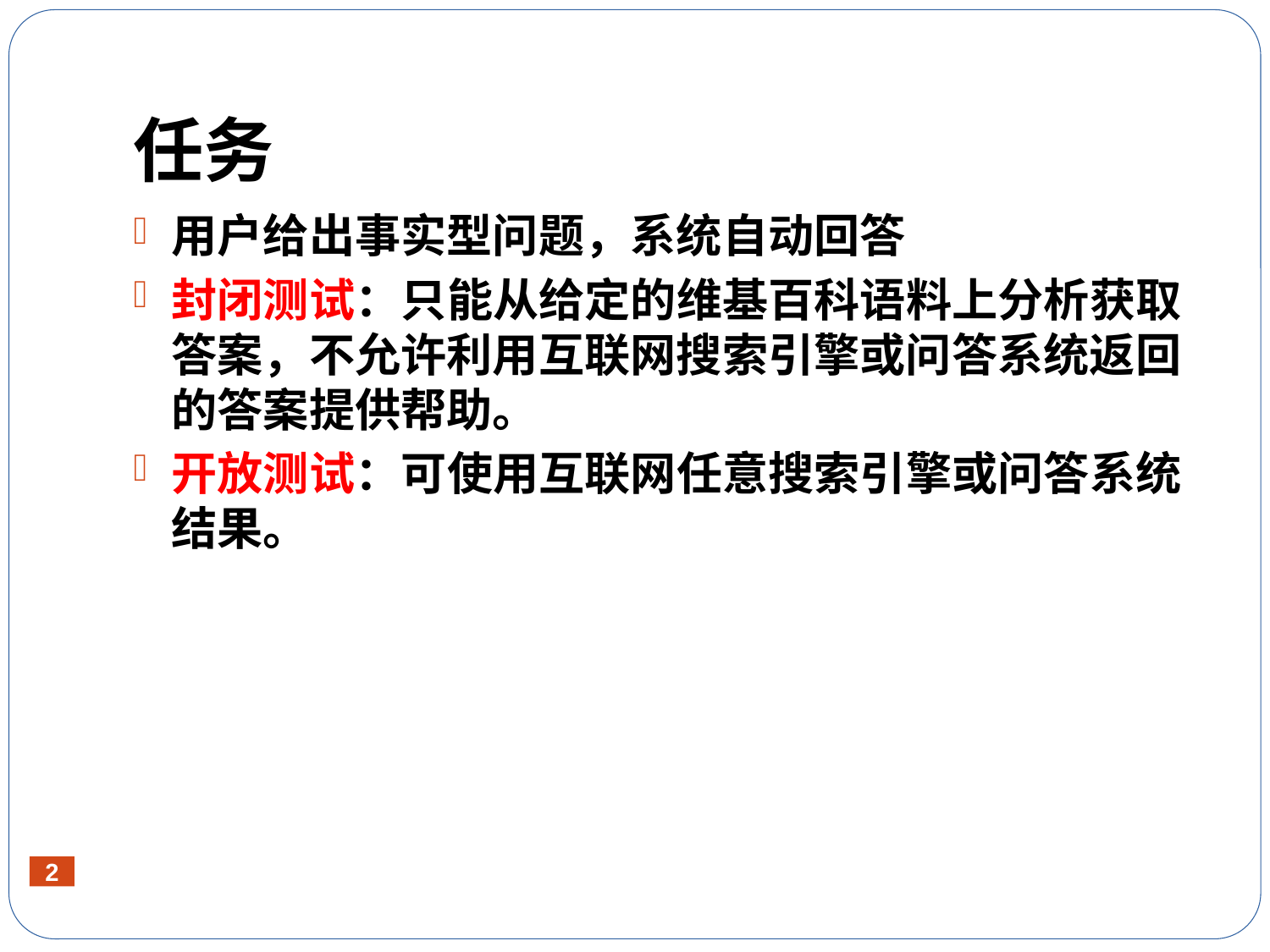

# 任务
用户给出事实型问题，系统自动回答
封闭测试：只能从给定的维基百科语料上分析获取答案，不允许利用互联网搜索引擎或问答系统返回的答案提供帮助。
开放测试：可使用互联网任意搜索引擎或问答系统结果。
2